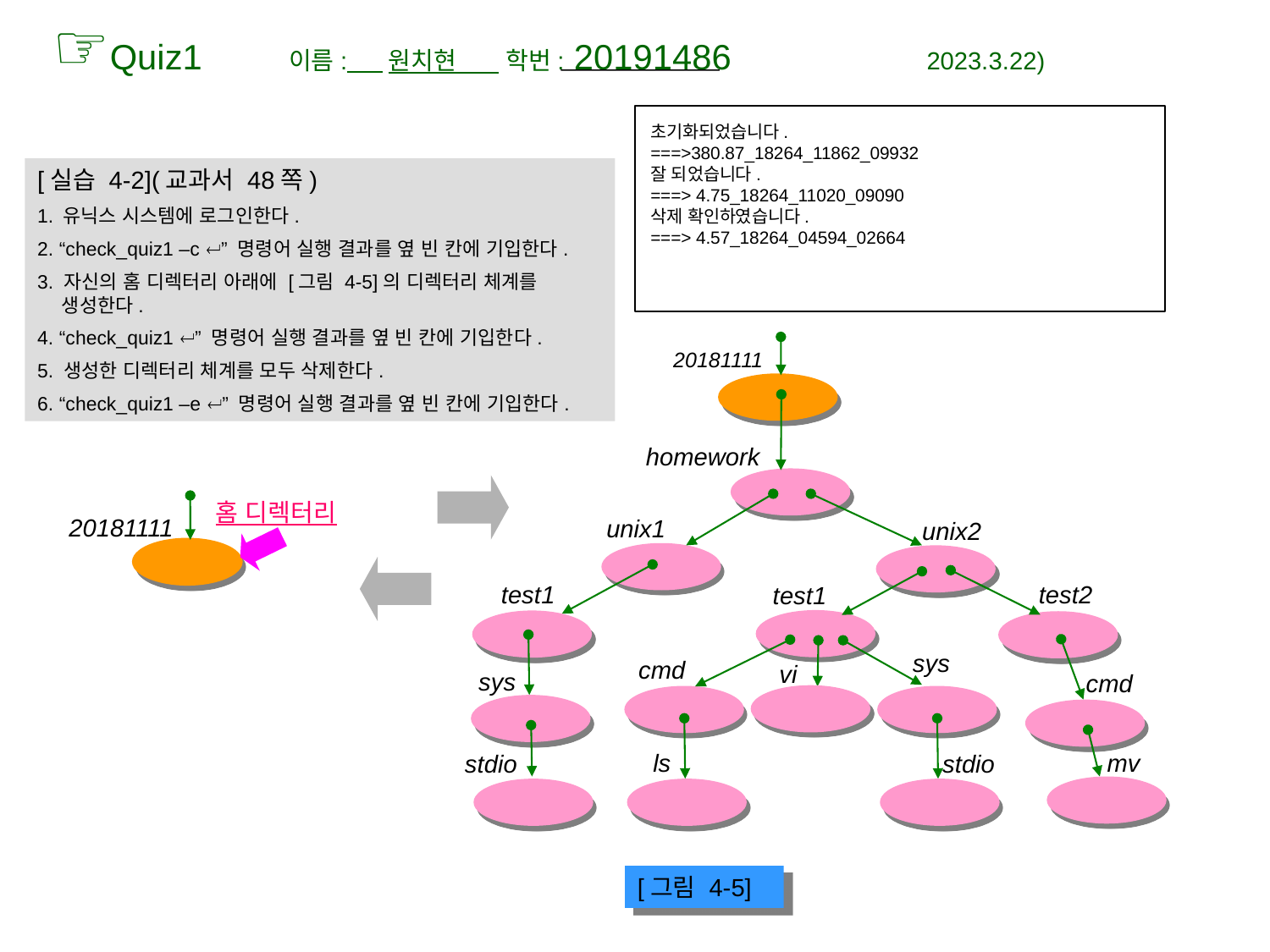

☞Quiz1        이름:     원치현       학번: 20191486                            2023.3.22)

초기화되었습니다.
===>380.87_18264_11862_09932
잘 되었습니다.
===> 4.75_18264_11020_09090
삭제 확인하였습니다.
===> 4.57_18264_04594_02664

[실습 4-2](교과서 48쪽)
유닉스 시스템에 로그인한다.
2. “check_quiz1 –c ↵” 명령어 실행 결과를 옆 빈 칸에 기입한다.
3. 자신의 홈 디렉터리 아래에 [그림 4-5]의 디렉터리 체계를 생성한다.
4. “check_quiz1 ↵” 명령어 실행 결과를 옆 빈 칸에 기입한다.
5. 생성한 디렉터리 체계를 모두 삭제한다.
6. “check_quiz1 –e ↵” 명령어 실행 결과를 옆 빈 칸에 기입한다.

20181111

homework

홈 디렉터리

20181111
unix1
unix2

test2
test1
test1

sys
cmd
vi
sys
cmd

mv
ls
stdio
stdio

[그림 4-5]